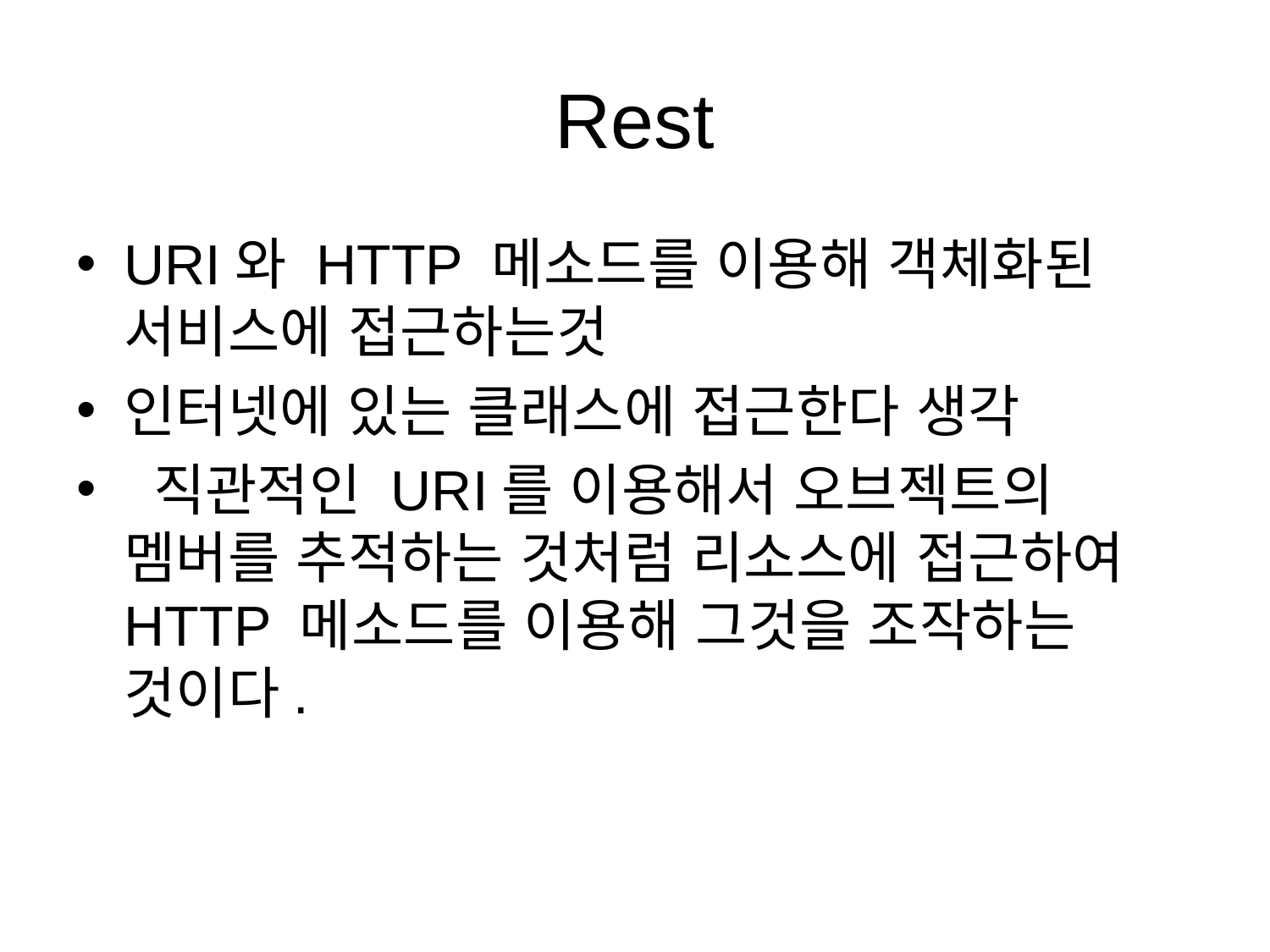

# Rest
URI와 HTTP 메소드를 이용해 객체화된 서비스에 접근하는것
인터넷에 있는 클래스에 접근한다 생각
 직관적인 URI를 이용해서 오브젝트의 멤버를 추적하는 것처럼 리소스에 접근하여 HTTP 메소드를 이용해 그것을 조작하는 것이다.